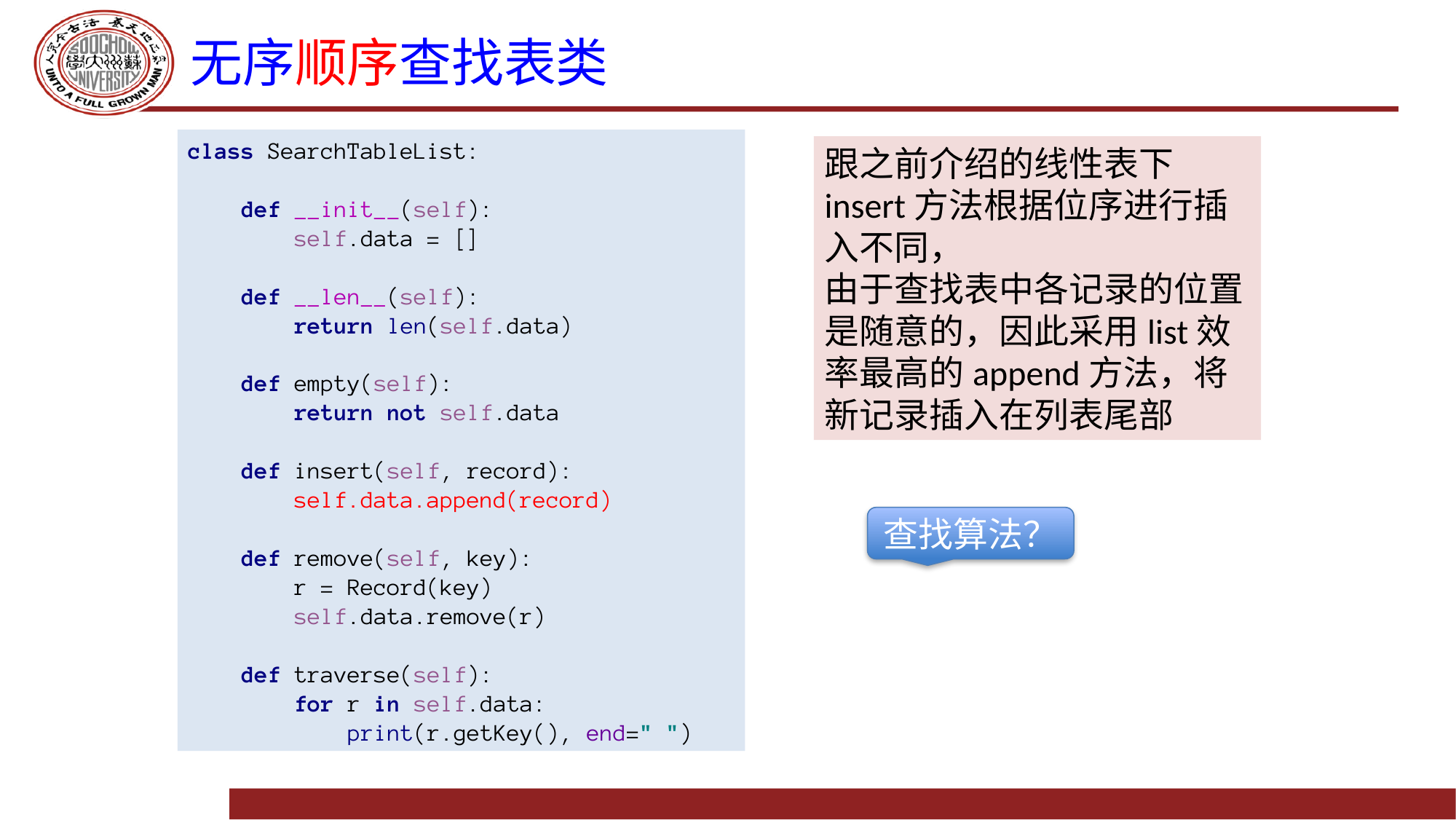

# 无序顺序查找表类
class SearchTableList:
    def __init__(self):
        self.data = []
    def __len__(self):
        return len(self.data)
    def empty(self):
        return not self.data
    def insert(self, record):
        self.data.append(record)
    def remove(self, key):
        r = Record(key)
        self.data.remove(r)
    def traverse(self):
        for r in self.data:
            print(r.getKey(), end=" ")
跟之前介绍的线性表下insert方法根据位序进行插入不同，
由于查找表中各记录的位置是随意的，因此采用list效率最高的append方法，将新记录插入在列表尾部
查找算法？